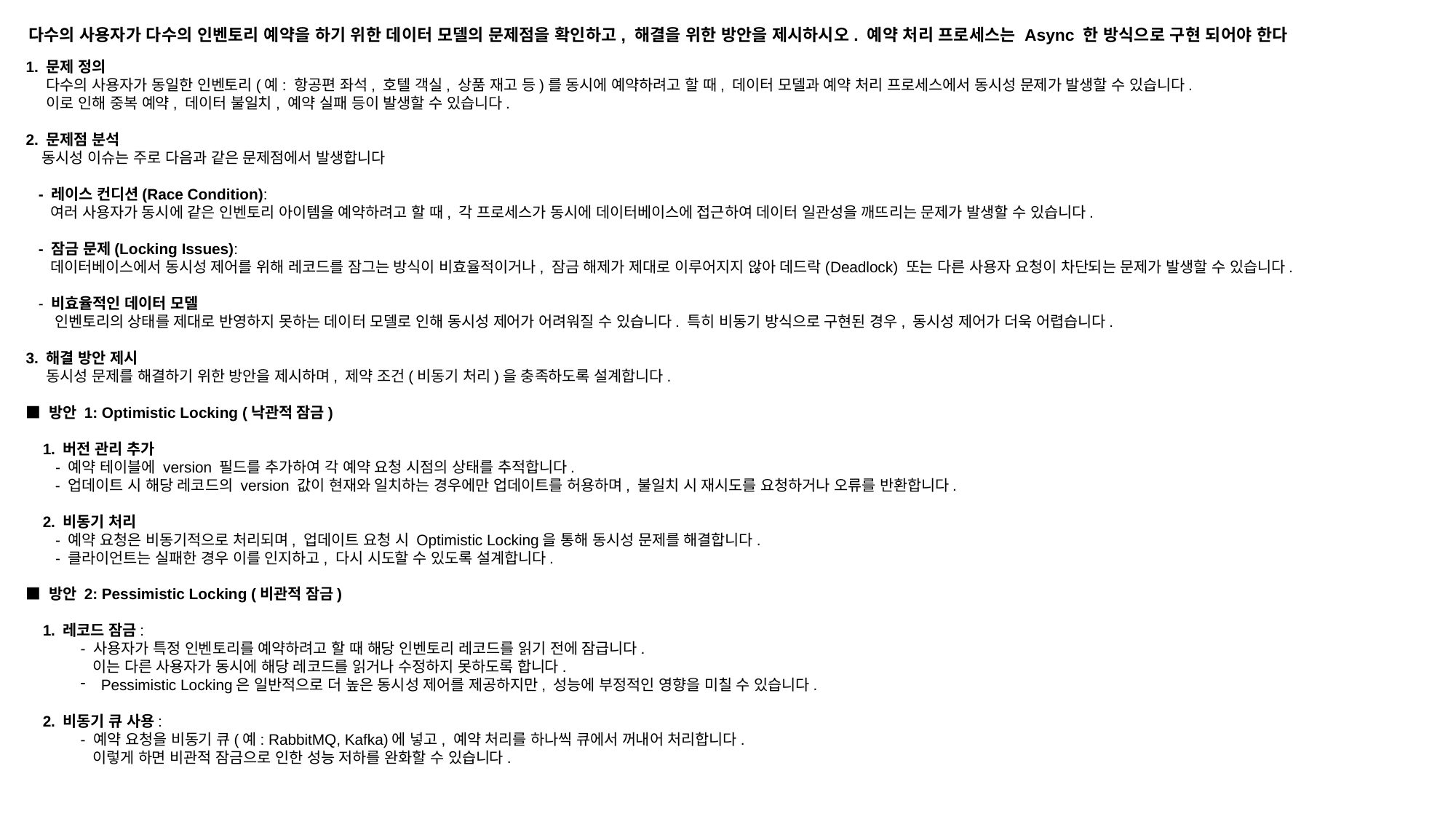

다수의 사용자가 다수의 인벤토리 예약을 하기 위한 데이터 모델의 문제점을 확인하고, 해결을 위한 방안을 제시하시오. 예약 처리 프로세스는 Async 한 방식으로 구현 되어야 한다
1. 문제 정의
    다수의 사용자가 동일한 인벤토리(예: 항공편 좌석, 호텔 객실, 상품 재고 등)를 동시에 예약하려고 할 때, 데이터 모델과 예약 처리 프로세스에서 동시성 문제가 발생할 수 있습니다.
    이로 인해 중복 예약, 데이터 불일치, 예약 실패 등이 발생할 수 있습니다.

2. 문제점 분석
   동시성 이슈는 주로 다음과 같은 문제점에서 발생합니다

   - 레이스 컨디션(Race Condition):
     여러 사용자가 동시에 같은 인벤토리 아이템을 예약하려고 할 때, 각 프로세스가 동시에 데이터베이스에 접근하여 데이터 일관성을 깨뜨리는 문제가 발생할 수 있습니다.

   - 잠금 문제(Locking Issues):
     데이터베이스에서 동시성 제어를 위해 레코드를 잠그는 방식이 비효율적이거나, 잠금 해제가 제대로 이루어지지 않아 데드락(Deadlock) 또는 다른 사용자 요청이 차단되는 문제가 발생할 수 있습니다.

   - 비효율적인 데이터 모델
      인벤토리의 상태를 제대로 반영하지 못하는 데이터 모델로 인해 동시성 제어가 어려워질 수 있습니다. 특히 비동기 방식으로 구현된 경우, 동시성 제어가 더욱 어렵습니다.

3. 해결 방안 제시
    동시성 문제를 해결하기 위한 방안을 제시하며, 제약 조건(비동기 처리)을 충족하도록 설계합니다.

■ 방안 1: Optimistic Locking (낙관적 잠금)

    1. 버전 관리 추가
       - 예약 테이블에 version 필드를 추가하여 각 예약 요청 시점의 상태를 추적합니다.
       - 업데이트 시 해당 레코드의 version 값이 현재와 일치하는 경우에만 업데이트를 허용하며, 불일치 시 재시도를 요청하거나 오류를 반환합니다.

    2. 비동기 처리
       - 예약 요청은 비동기적으로 처리되며, 업데이트 요청 시 Optimistic Locking을 통해 동시성 문제를 해결합니다.
       - 클라이언트는 실패한 경우 이를 인지하고, 다시 시도할 수 있도록 설계합니다.

■ 방안 2: Pessimistic Locking (비관적 잠금)

    1. 레코드 잠금:
- 사용자가 특정 인벤토리를 예약하려고 할 때 해당 인벤토리 레코드를 읽기 전에 잠급니다.
  이는 다른 사용자가 동시에 해당 레코드를 읽거나 수정하지 못하도록 합니다.
Pessimistic Locking은 일반적으로 더 높은 동시성 제어를 제공하지만, 성능에 부정적인 영향을 미칠 수 있습니다.

    2. 비동기 큐 사용:
- 예약 요청을 비동기 큐(예: RabbitMQ, Kafka)에 넣고, 예약 처리를 하나씩 큐에서 꺼내어 처리합니다.
  이렇게 하면 비관적 잠금으로 인한 성능 저하를 완화할 수 있습니다.